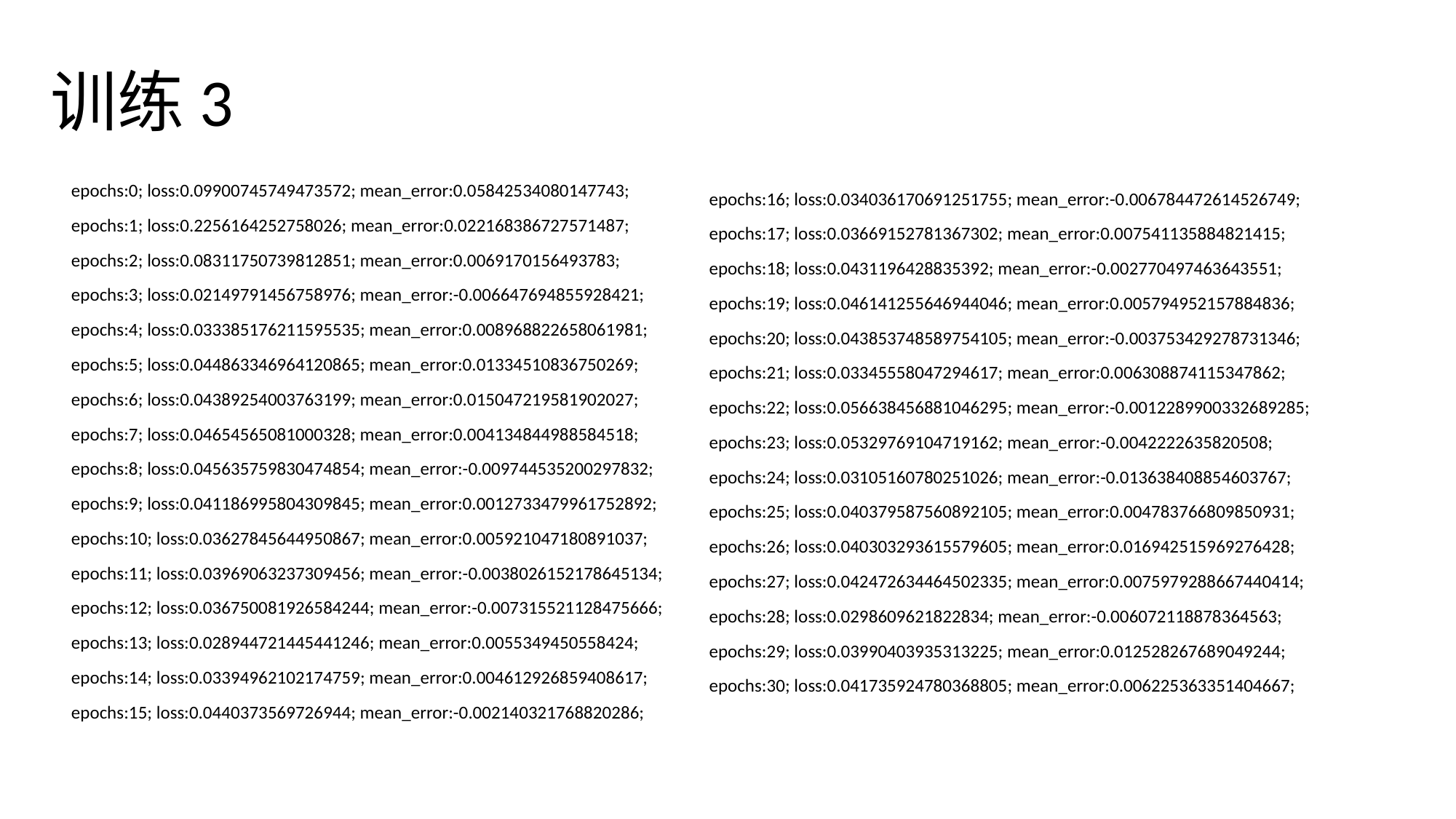

# 训练3
epochs:0; loss:0.09900745749473572; mean_error:0.05842534080147743;
epochs:1; loss:0.2256164252758026; mean_error:0.022168386727571487;
epochs:2; loss:0.08311750739812851; mean_error:0.0069170156493783;
epochs:3; loss:0.02149791456758976; mean_error:-0.006647694855928421;
epochs:4; loss:0.033385176211595535; mean_error:0.008968822658061981;
epochs:5; loss:0.044863346964120865; mean_error:0.01334510836750269;
epochs:6; loss:0.04389254003763199; mean_error:0.015047219581902027;
epochs:7; loss:0.04654565081000328; mean_error:0.004134844988584518;
epochs:8; loss:0.045635759830474854; mean_error:-0.009744535200297832;
epochs:9; loss:0.041186995804309845; mean_error:0.0012733479961752892;
epochs:10; loss:0.03627845644950867; mean_error:0.005921047180891037;
epochs:11; loss:0.03969063237309456; mean_error:-0.0038026152178645134;
epochs:12; loss:0.036750081926584244; mean_error:-0.007315521128475666;
epochs:13; loss:0.028944721445441246; mean_error:0.0055349450558424;
epochs:14; loss:0.03394962102174759; mean_error:0.004612926859408617;
epochs:15; loss:0.0440373569726944; mean_error:-0.002140321768820286;
epochs:16; loss:0.034036170691251755; mean_error:-0.006784472614526749;
epochs:17; loss:0.03669152781367302; mean_error:0.007541135884821415;
epochs:18; loss:0.0431196428835392; mean_error:-0.002770497463643551;
epochs:19; loss:0.046141255646944046; mean_error:0.005794952157884836;
epochs:20; loss:0.043853748589754105; mean_error:-0.003753429278731346;
epochs:21; loss:0.03345558047294617; mean_error:0.006308874115347862;
epochs:22; loss:0.056638456881046295; mean_error:-0.0012289900332689285;
epochs:23; loss:0.05329769104719162; mean_error:-0.0042222635820508;
epochs:24; loss:0.03105160780251026; mean_error:-0.013638408854603767;
epochs:25; loss:0.040379587560892105; mean_error:0.004783766809850931;
epochs:26; loss:0.040303293615579605; mean_error:0.016942515969276428;
epochs:27; loss:0.042472634464502335; mean_error:0.0075979288667440414;
epochs:28; loss:0.0298609621822834; mean_error:-0.006072118878364563;
epochs:29; loss:0.03990403935313225; mean_error:0.012528267689049244;
epochs:30; loss:0.041735924780368805; mean_error:0.006225363351404667;